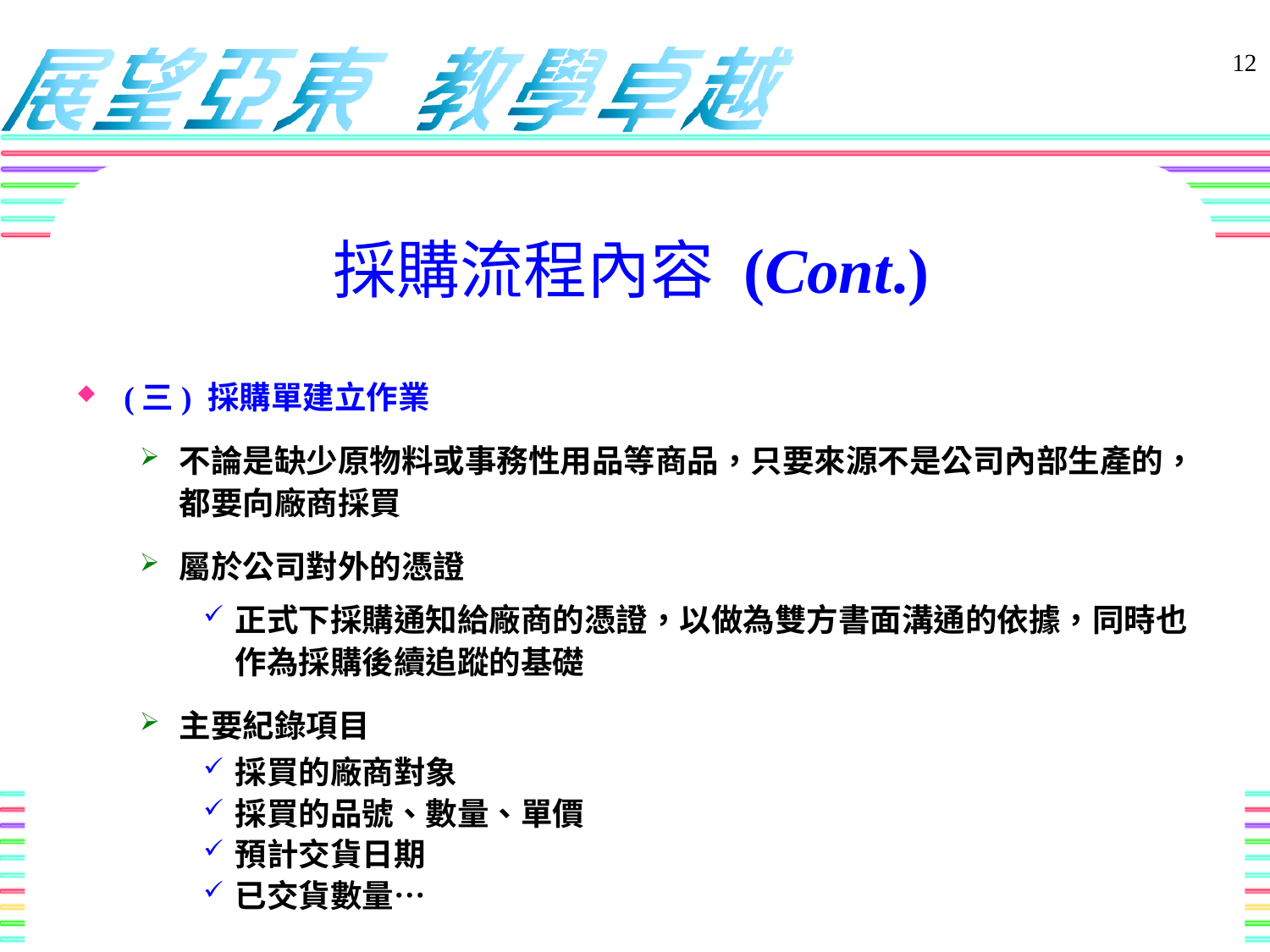

12
# 採購流程內容 (Cont.)

(三) 採購單建立作業
不論是缺少原物料或事務性用品等商品，只要來源不是公司內部生產的，都要向廠商採買
屬於公司對外的憑證
正式下採購通知給廠商的憑證，以做為雙方書面溝通的依據，同時也作為採購後續追蹤的基礎
主要紀錄項目
採買的廠商對象
採買的品號、數量、單價
預計交貨日期
已交貨數量…